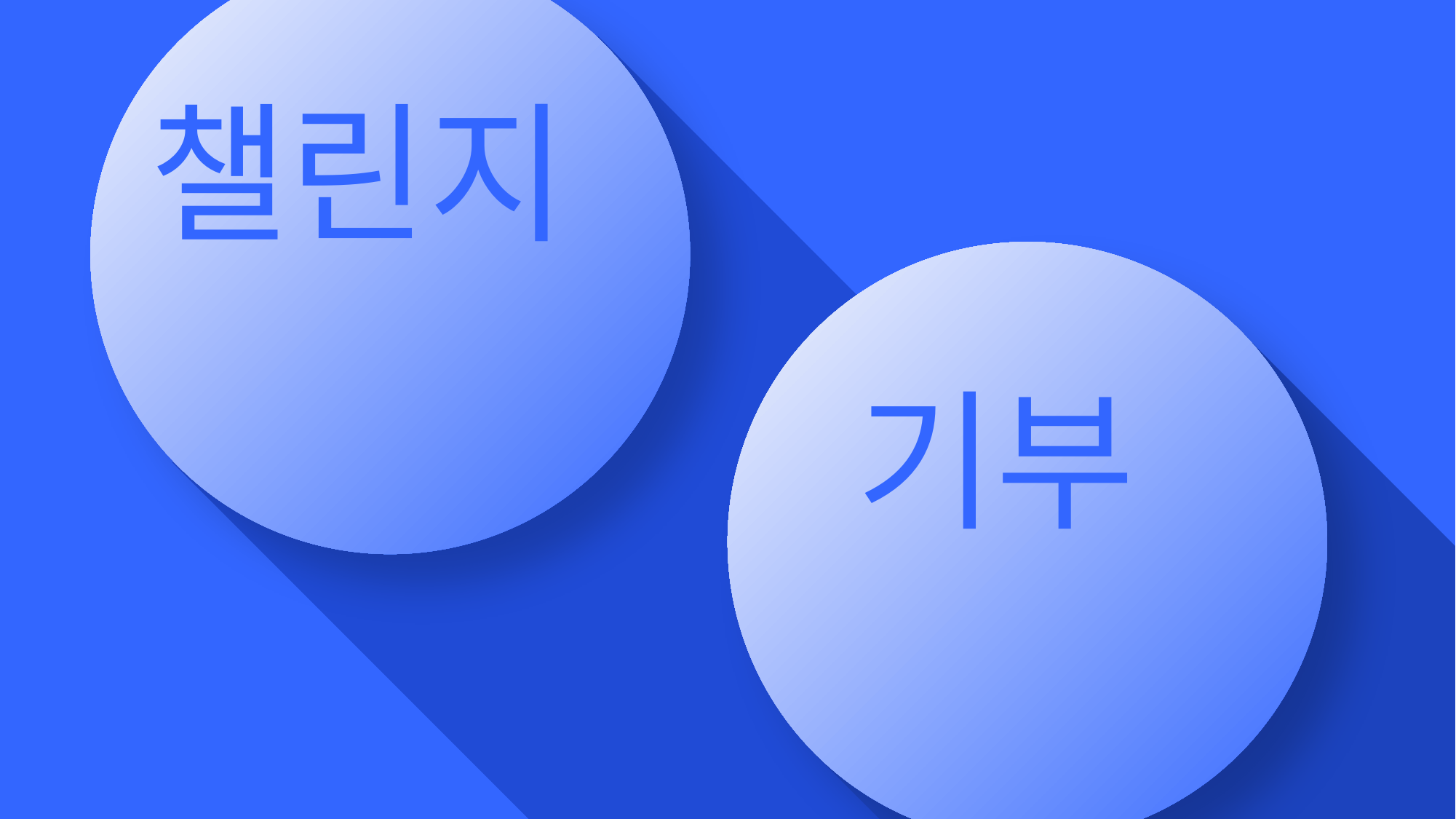

New Service
챌린지

기부

Challenge With Us